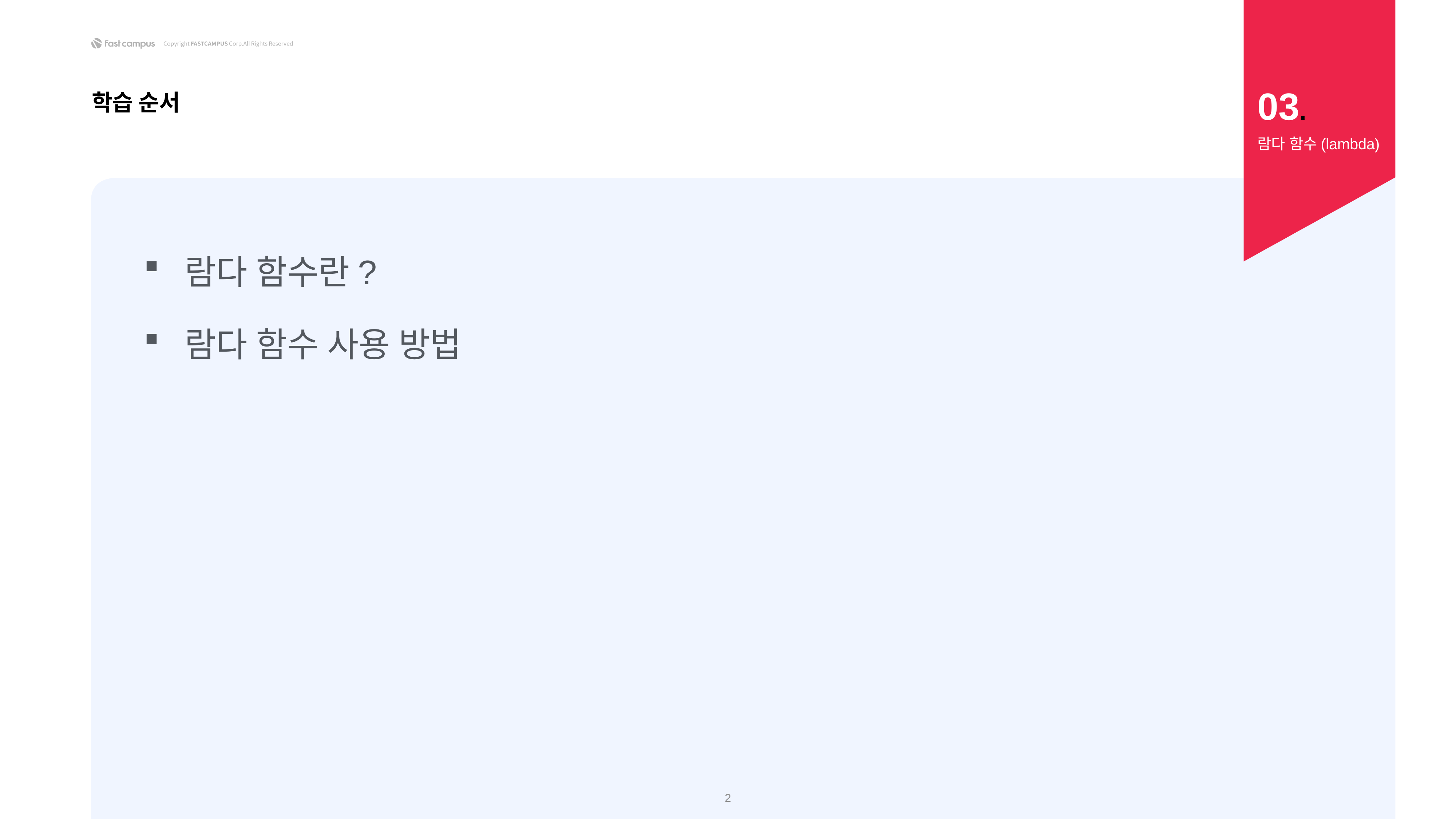

03.
학습 순서
람다 함수(lambda)
람다 함수란?
람다 함수 사용 방법
2